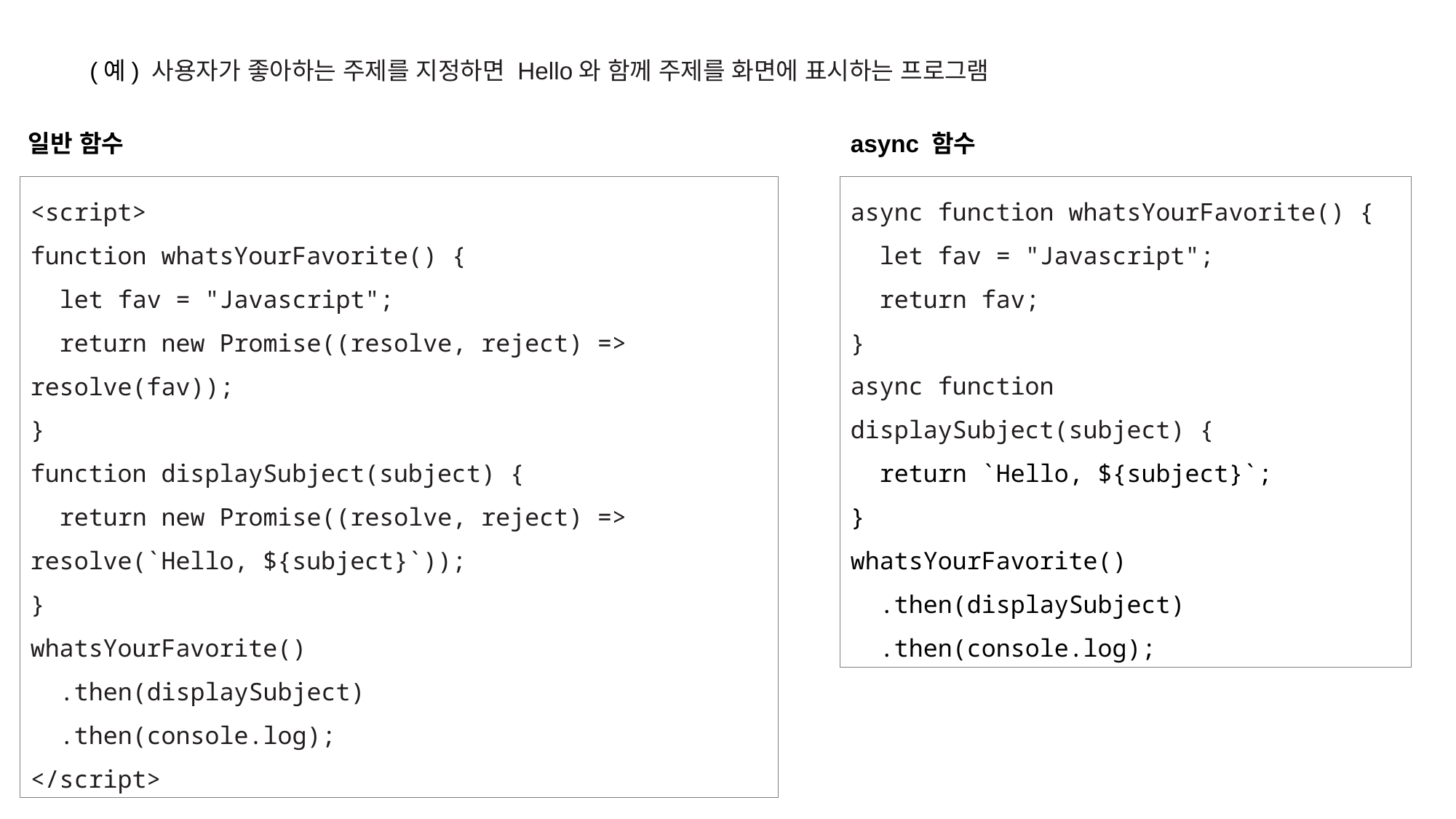

(예) 사용자가 좋아하는 주제를 지정하면 Hello와 함께 주제를 화면에 표시하는 프로그램
일반 함수
async 함수
async function whatsYourFavorite() {
  let fav = "Javascript";
  return fav;
}
async function displaySubject(subject) {
  return `Hello, ${subject}`;
}
whatsYourFavorite()
  .then(displaySubject)
  .then(console.log);
<script>
function whatsYourFavorite() {
  let fav = "Javascript";
  return new Promise((resolve, reject) => resolve(fav));
}
function displaySubject(subject) {
  return new Promise((resolve, reject) => resolve(`Hello, ${subject}`));
}
whatsYourFavorite()
  .then(displaySubject)
  .then(console.log);
</script>